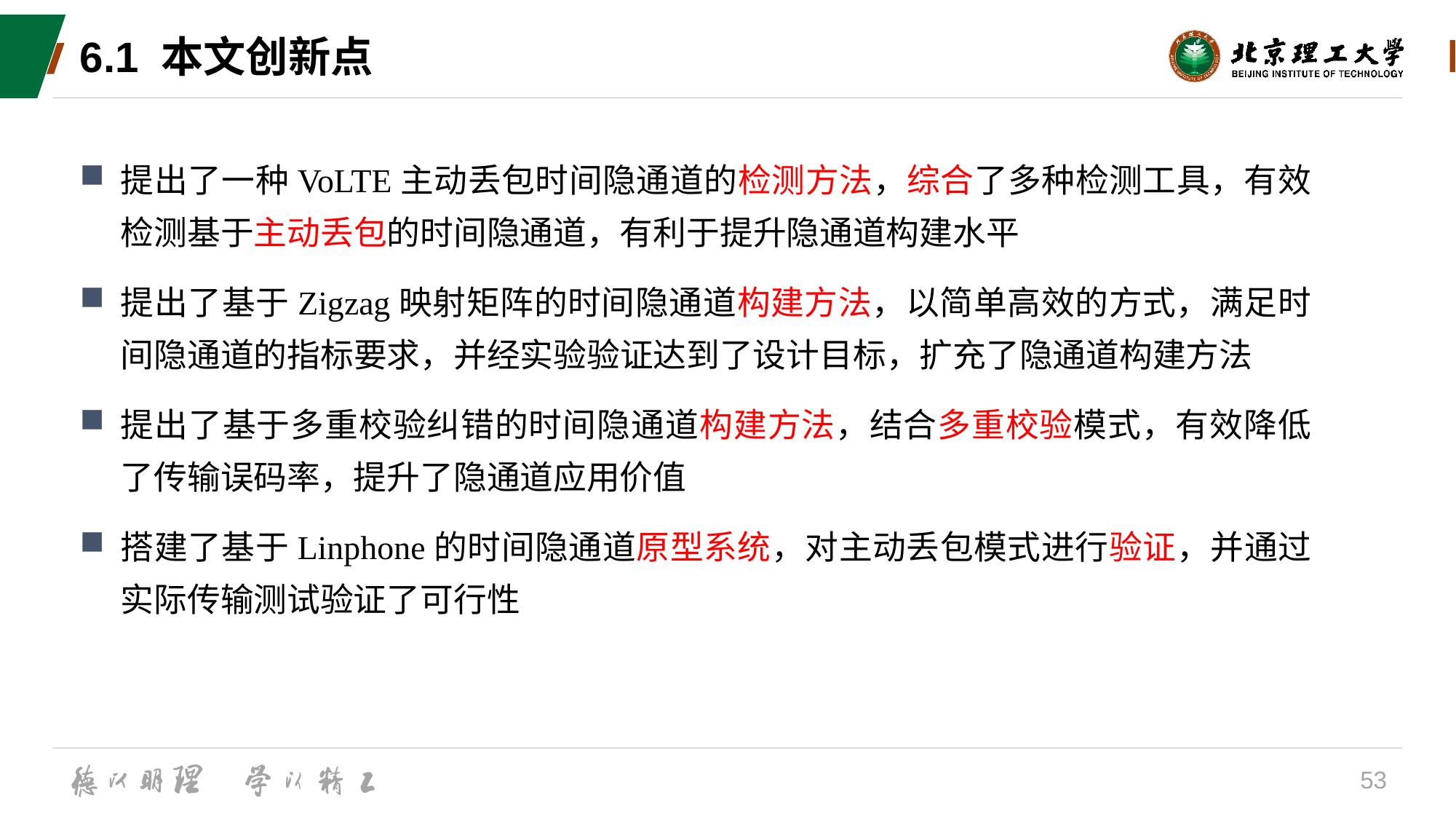

# 6.1 本文创新点
提出了一种VoLTE主动丢包时间隐通道的检测方法，综合了多种检测工具，有效检测基于主动丢包的时间隐通道，有利于提升隐通道构建水平
提出了基于Zigzag映射矩阵的时间隐通道构建方法，以简单高效的方式，满足时间隐通道的指标要求，并经实验验证达到了设计目标，扩充了隐通道构建方法
提出了基于多重校验纠错的时间隐通道构建方法，结合多重校验模式，有效降低了传输误码率，提升了隐通道应用价值
搭建了基于Linphone的时间隐通道原型系统，对主动丢包模式进行验证，并通过实际传输测试验证了可行性